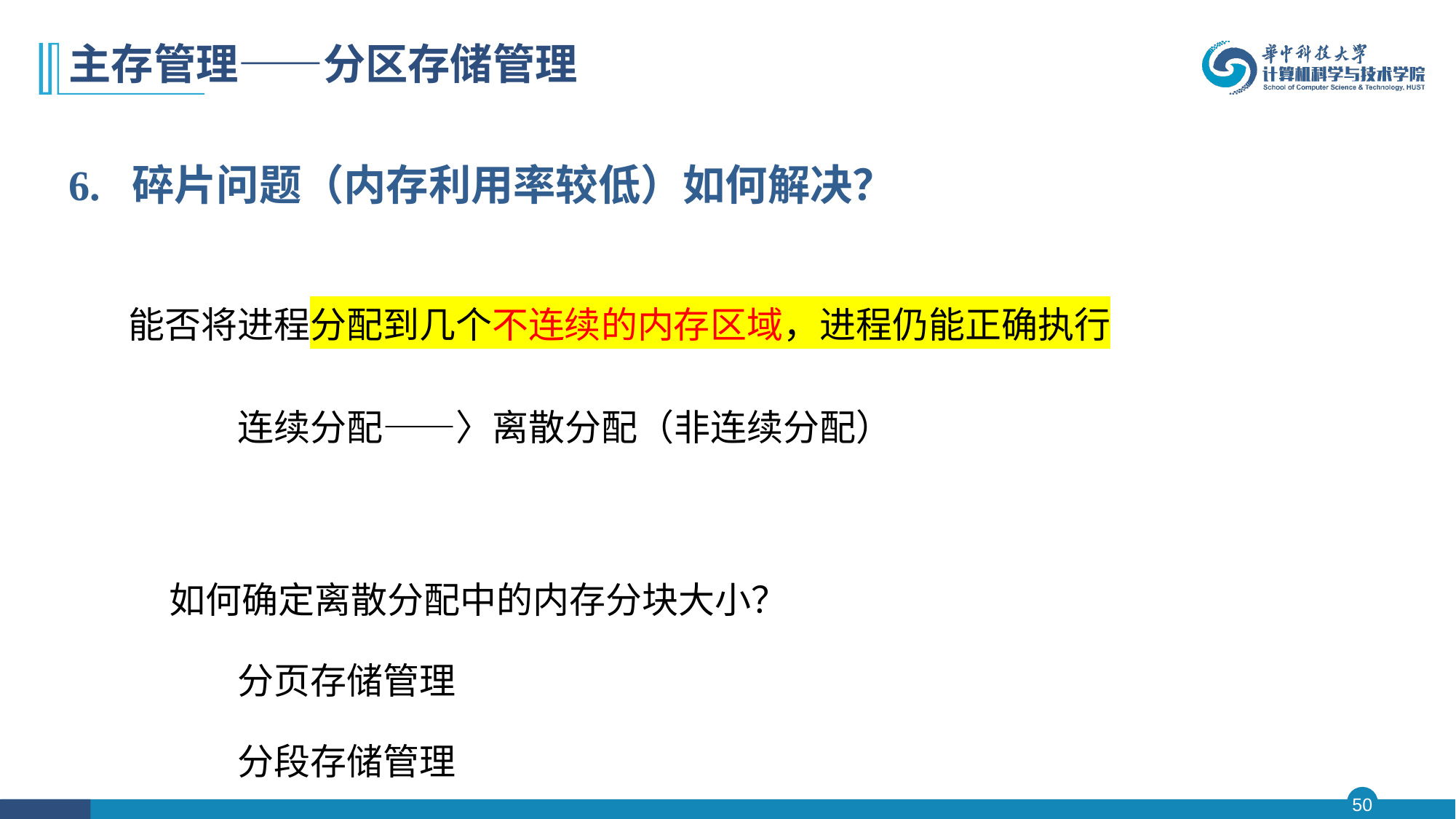

# 主存管理——分区存储管理
6.  碎片问题（内存利用率较低）如何解决？

能否将进程分配到几个不连续的内存区域，进程仍能正确执行
	连续分配——〉离散分配（非连续分配）

     如何确定离散分配中的内存分块大小？
	分页存储管理
	分段存储管理